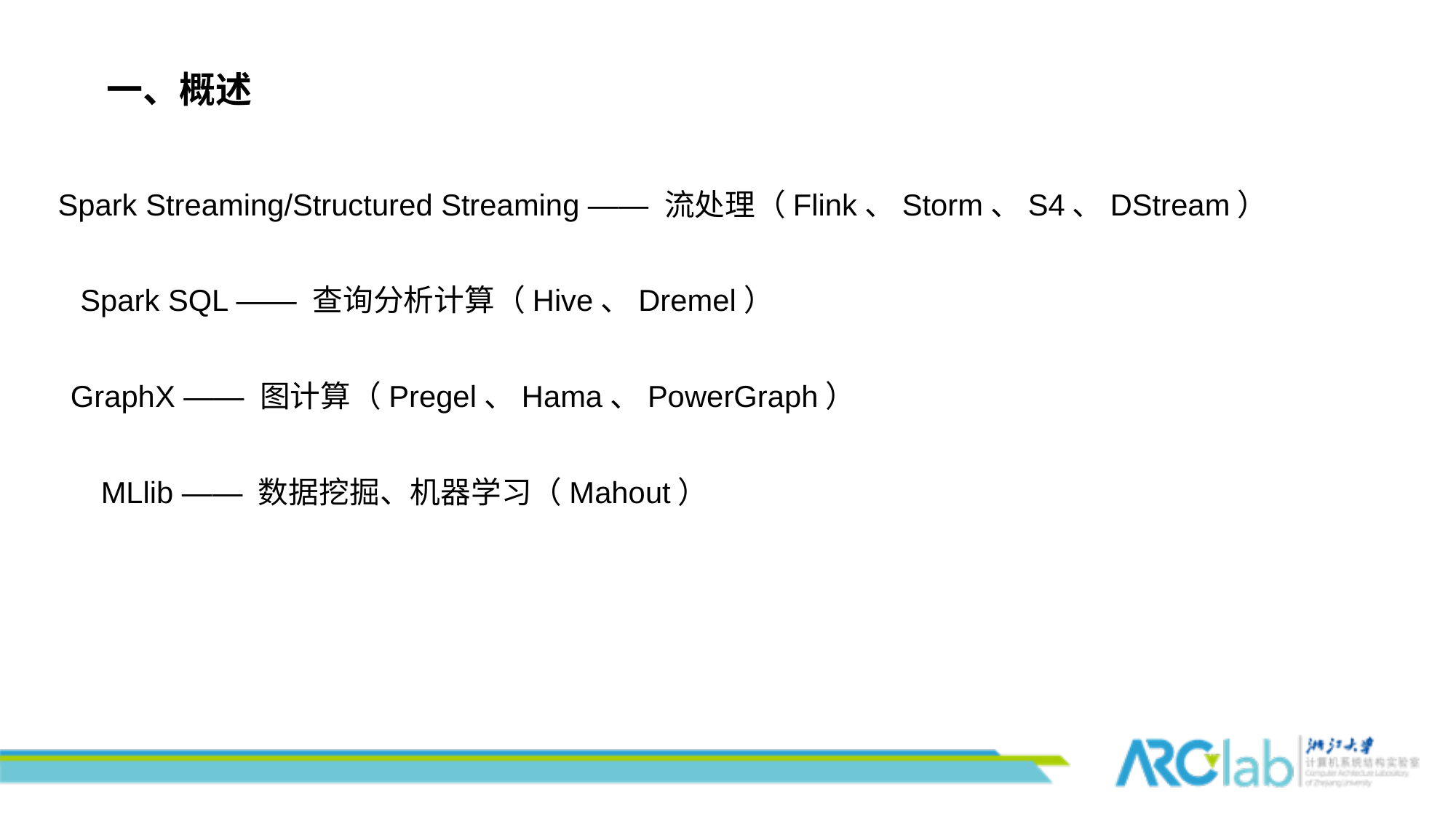

一、概述
Spark Streaming/Structured Streaming —— 流处理（Flink、Storm、S4、DStream）
Spark SQL —— 查询分析计算（Hive、Dremel）
GraphX —— 图计算（Pregel、Hama、PowerGraph）
MLlib —— 数据挖掘、机器学习（Mahout）